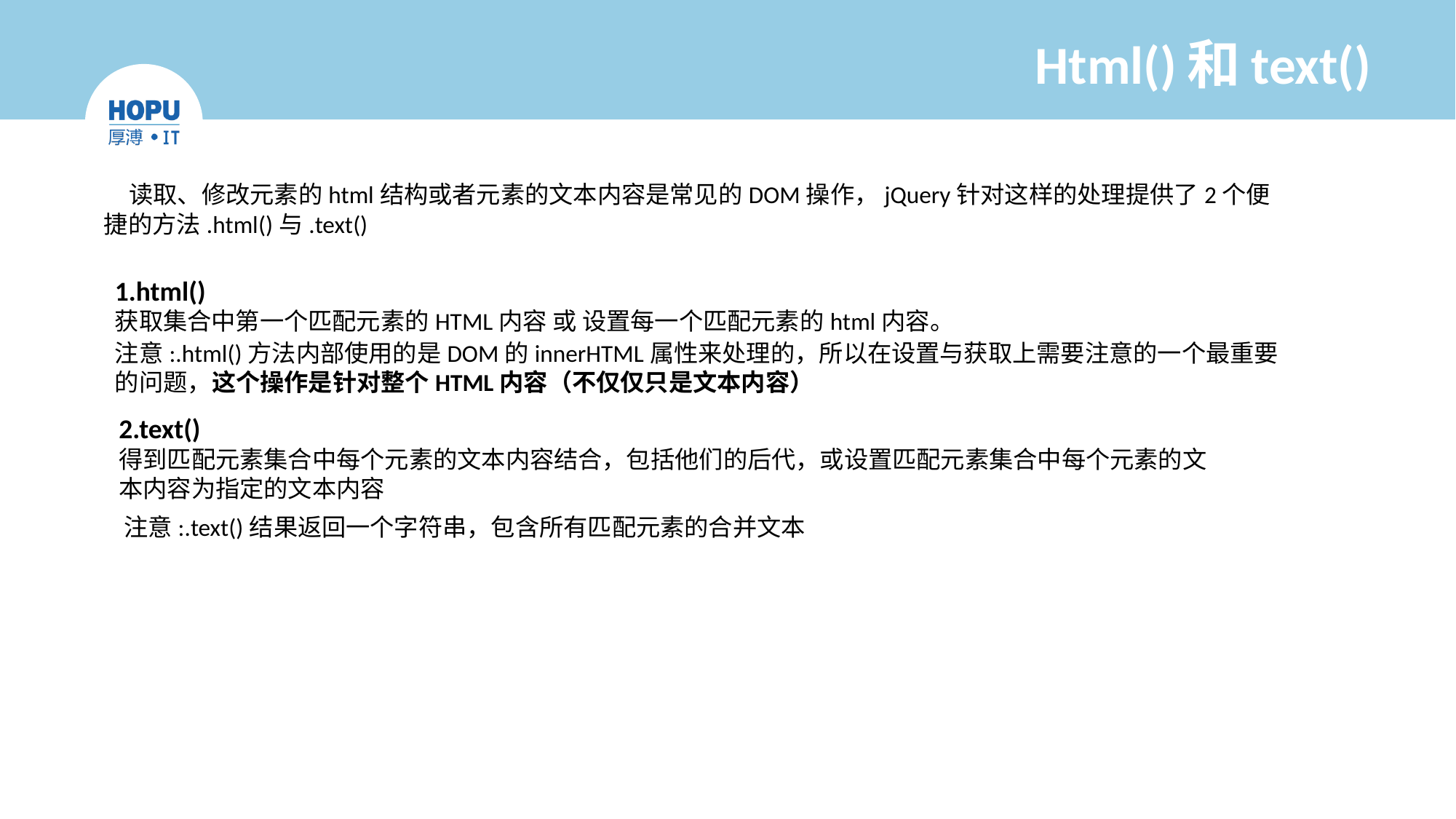

# Html()和text()

   读取、修改元素的html结构或者元素的文本内容是常见的DOM操作，jQuery针对这样的处理提供了2个便捷的方法.html()与.text()

1.html()
获取集合中第一个匹配元素的HTML内容 或 设置每一个匹配元素的html内容。
注意:.html()方法内部使用的是DOM的innerHTML属性来处理的，所以在设置与获取上需要注意的一个最重要的问题，这个操作是针对整个HTML内容（不仅仅只是文本内容）
2.text()
得到匹配元素集合中每个元素的文本内容结合，包括他们的后代，或设置匹配元素集合中每个元素的文本内容为指定的文本内容
注意:.text()结果返回一个字符串，包含所有匹配元素的合并文本